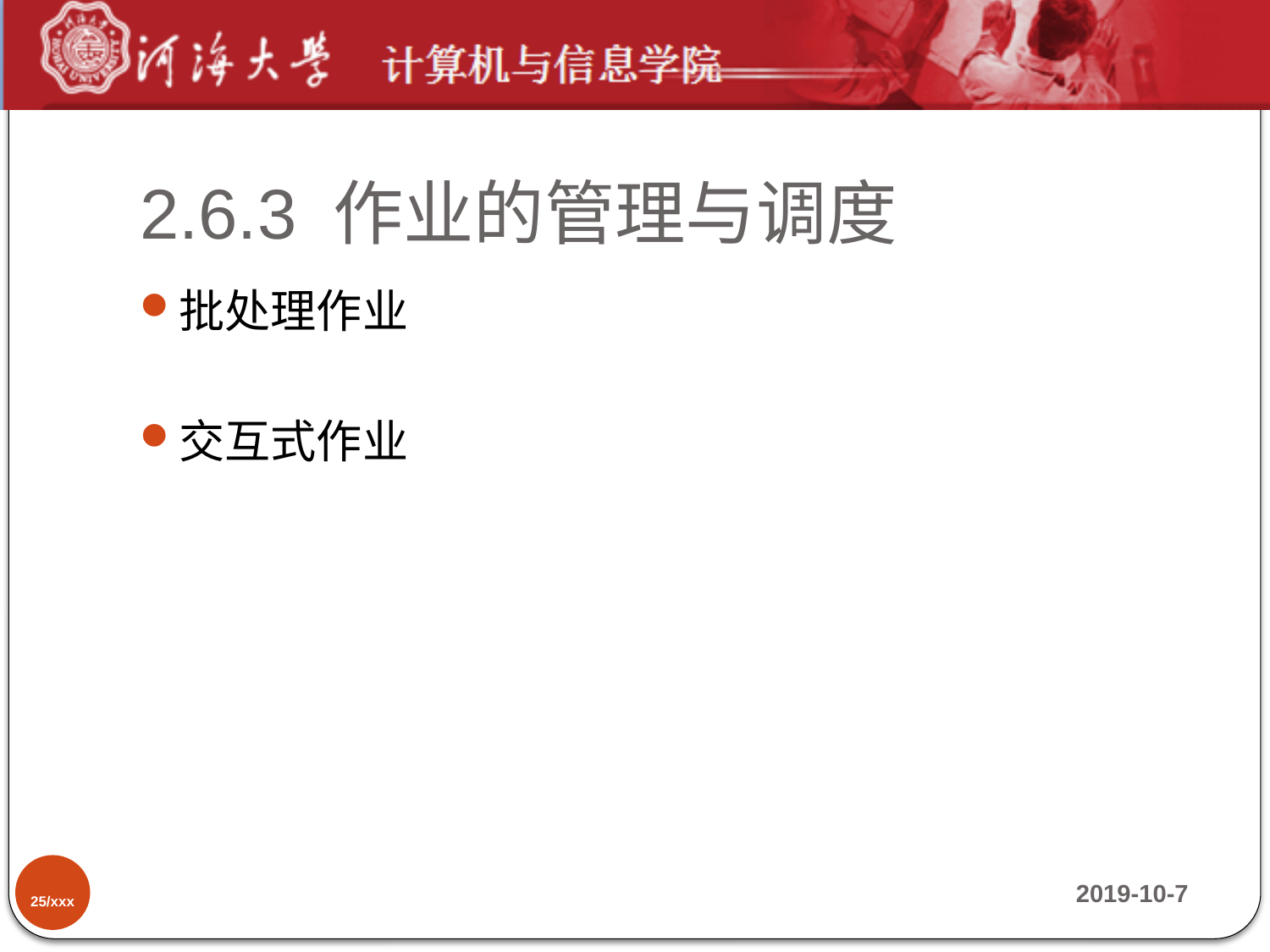

# 2.6.3 作业的管理与调度
批处理作业

交互式作业
25/xxx
2019-10-7